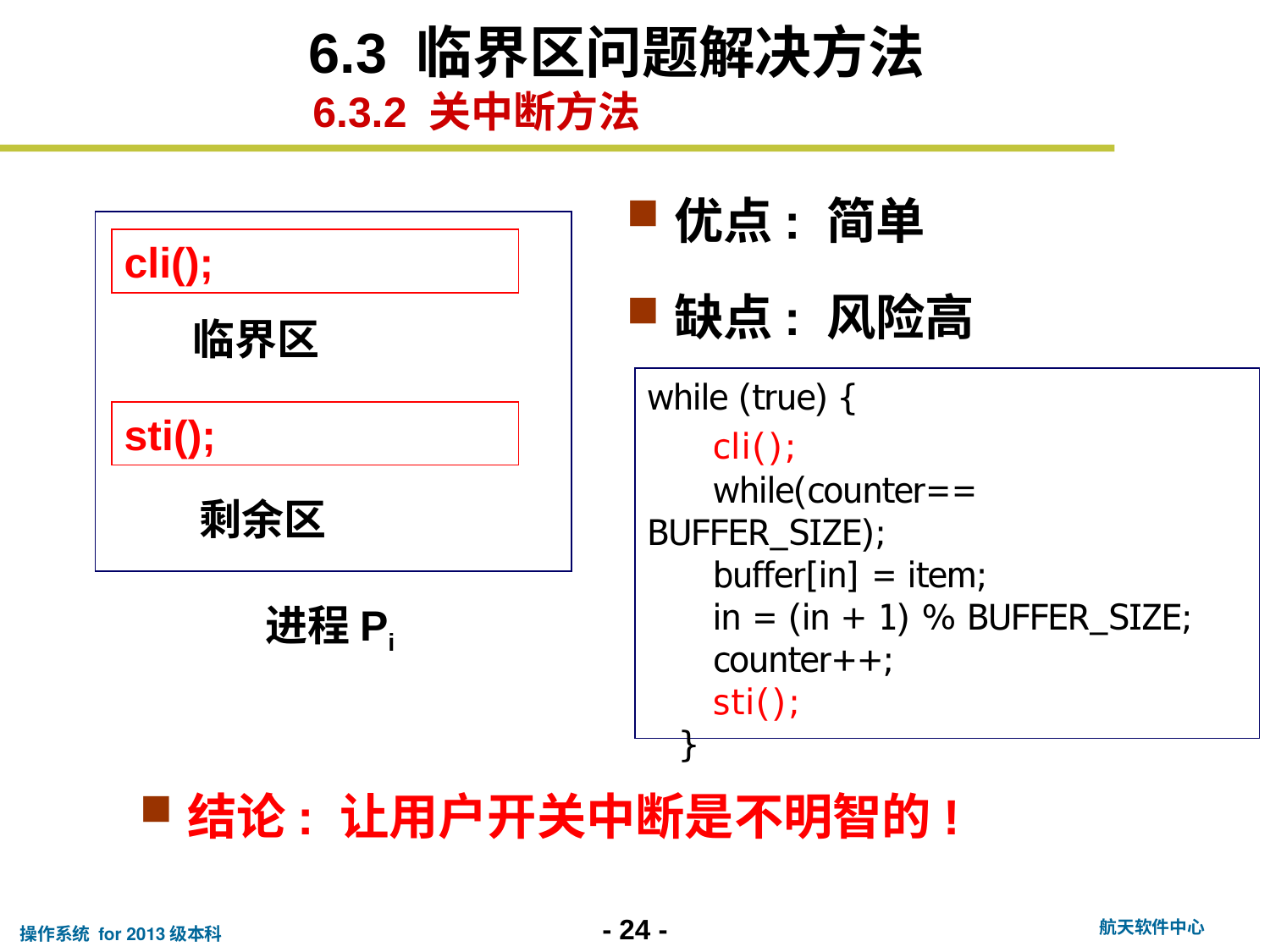

6.3 临界区问题解决方法
6.3.2 关中断方法
优点: 简单

cli();
临界区
sti();
剩余区
进程Pi
缺点: 风险高

while (true) {
     cli();
      while(counter== BUFFER_SIZE);
      buffer[in] = item;
      in = (in + 1) % BUFFER_SIZE;
      counter++;
      sti();
   }
结论: 让用户开关中断是不明智的!